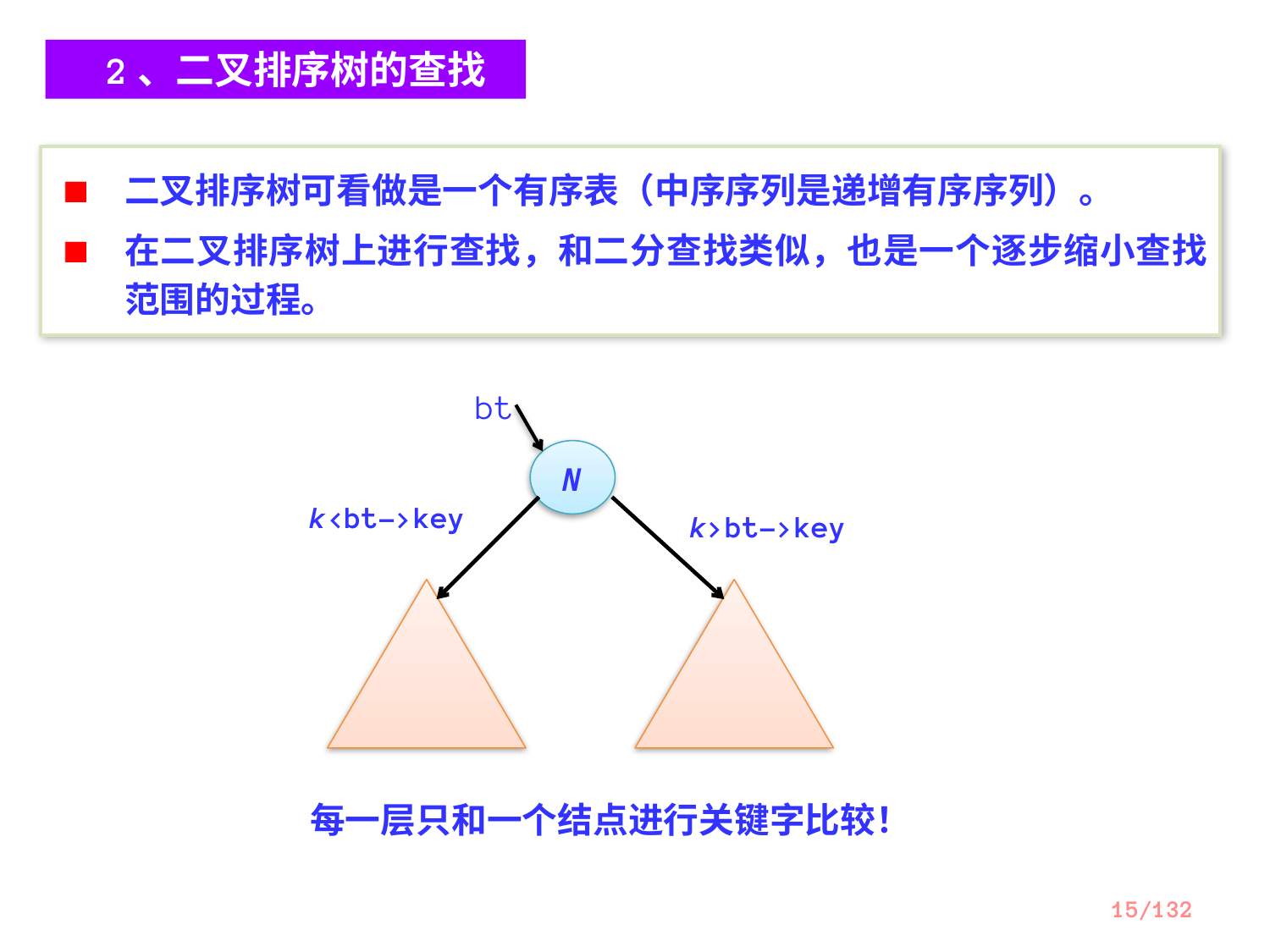

2、二叉排序树的查找
二叉排序树可看做是一个有序表（中序序列是递增有序序列）。
在二叉排序树上进行查找，和二分查找类似，也是一个逐步缩小查找范围的过程。
bt
N
k<bt->key
k>bt->key

每一层只和一个结点进行关键字比较！
15/132